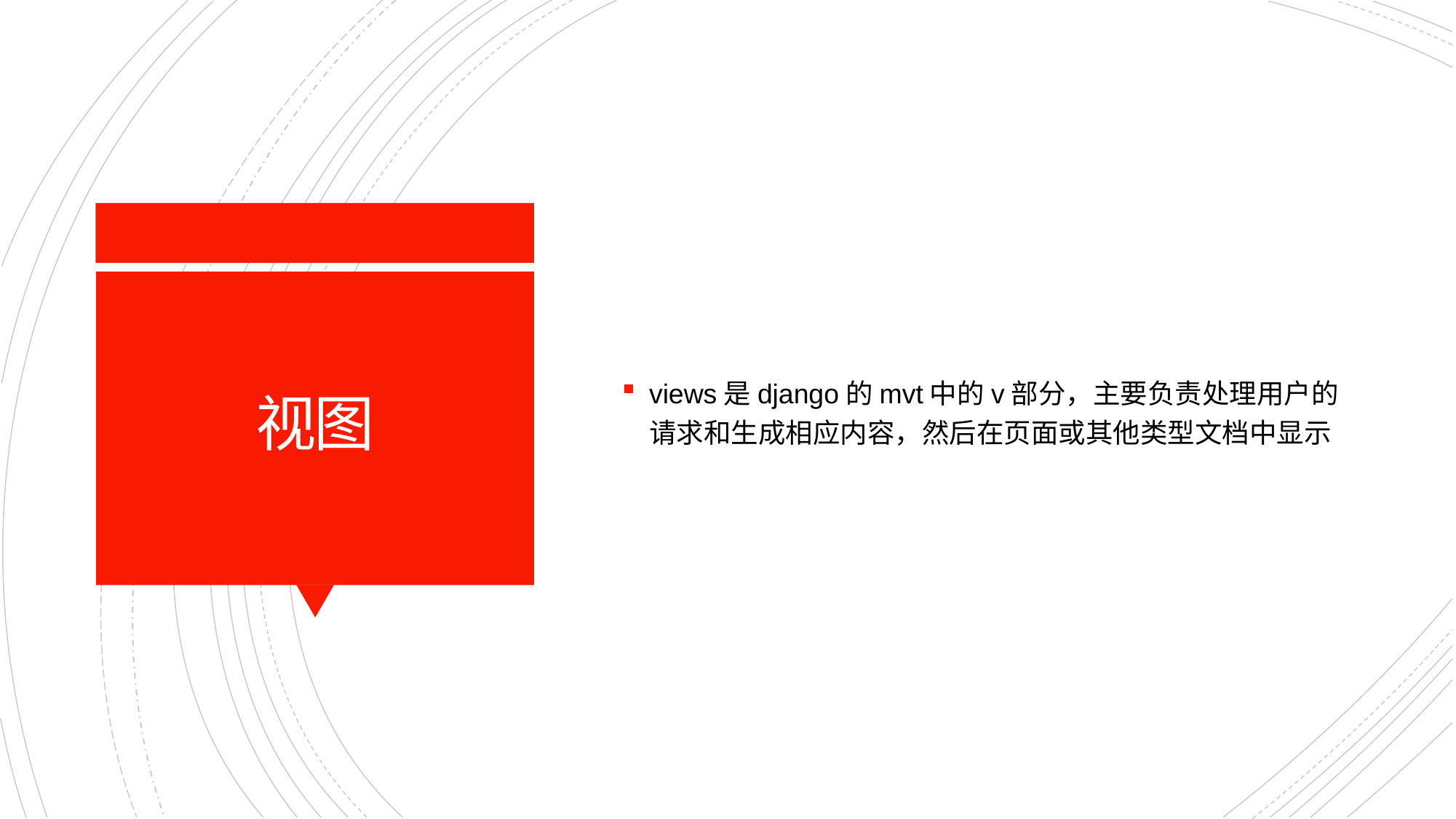

views是django的mvt中的v部分，主要负责处理用户的请求和生成相应内容，然后在页面或其他类型文档中显示
# 视图